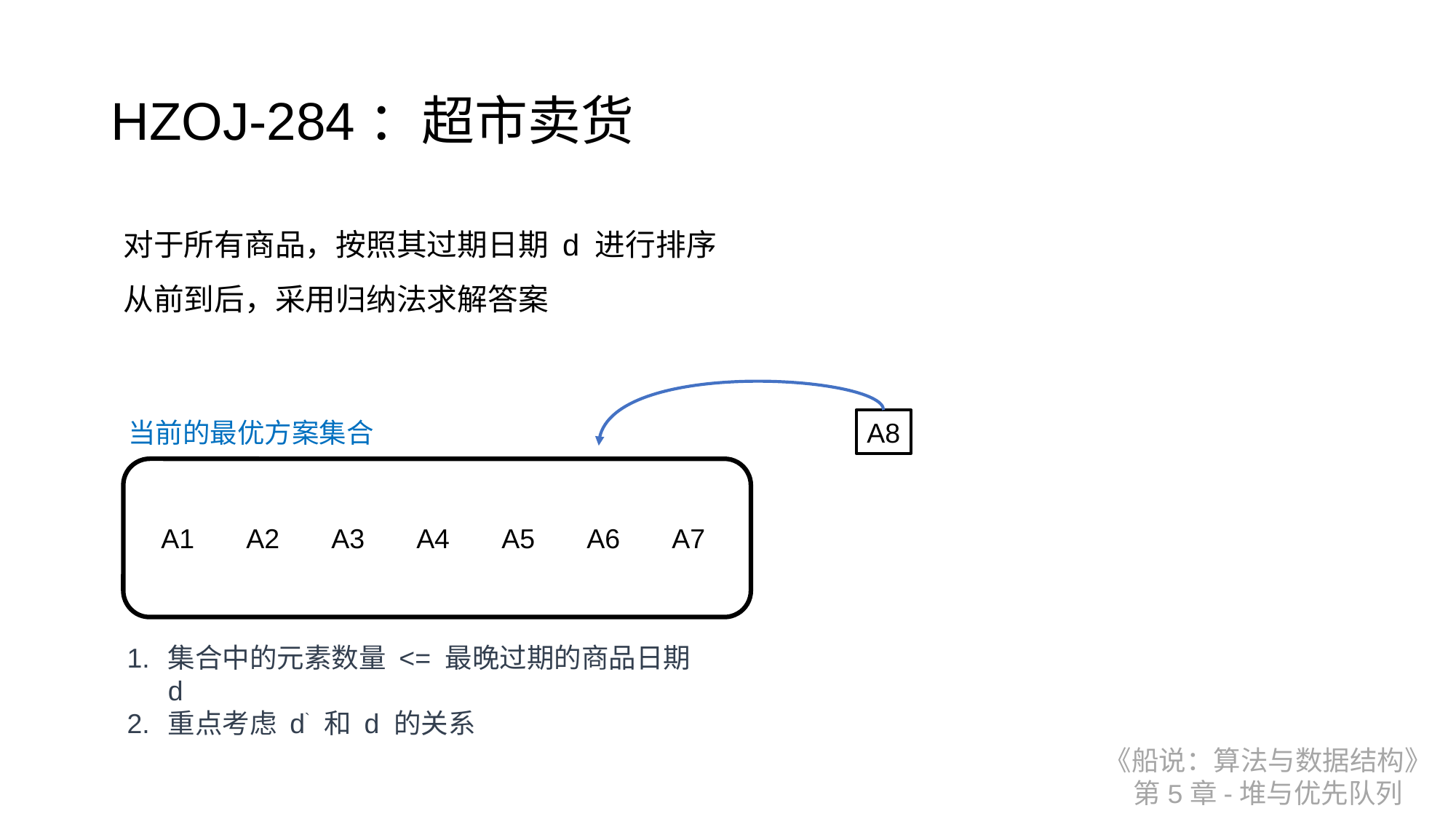

# HZOJ-284：超市卖货
对于所有商品，按照其过期日期 d 进行排序
从前到后，采用归纳法求解答案
当前的最优方案集合
A8

A1
A2
A4
A5
A6
A7
A3
集合中的元素数量 <= 最晚过期的商品日期 d
重点考虑 d` 和 d 的关系